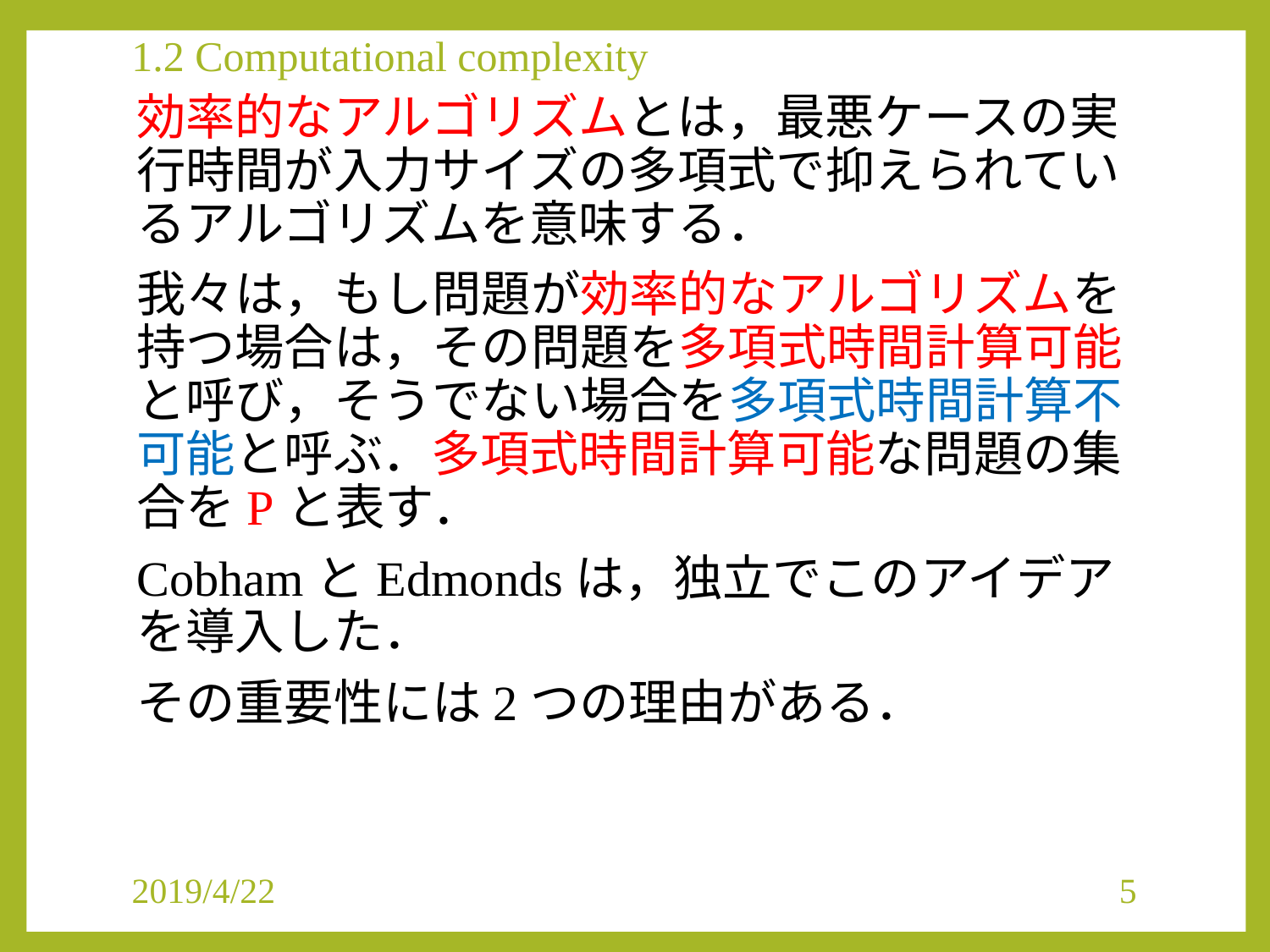

# 1.2 Computational complexity
効率的なアルゴリズムとは，最悪ケースの実行時間が入力サイズの多項式で抑えられているアルゴリズムを意味する．
我々は，もし問題が効率的なアルゴリズムを持つ場合は，その問題を多項式時間計算可能と呼び，そうでない場合を多項式時間計算不可能と呼ぶ．多項式時間計算可能な問題の集合をPと表す．
CobhamとEdmondsは，独立でこのアイデアを導入した．
その重要性には2つの理由がある．

2019/4/22
5